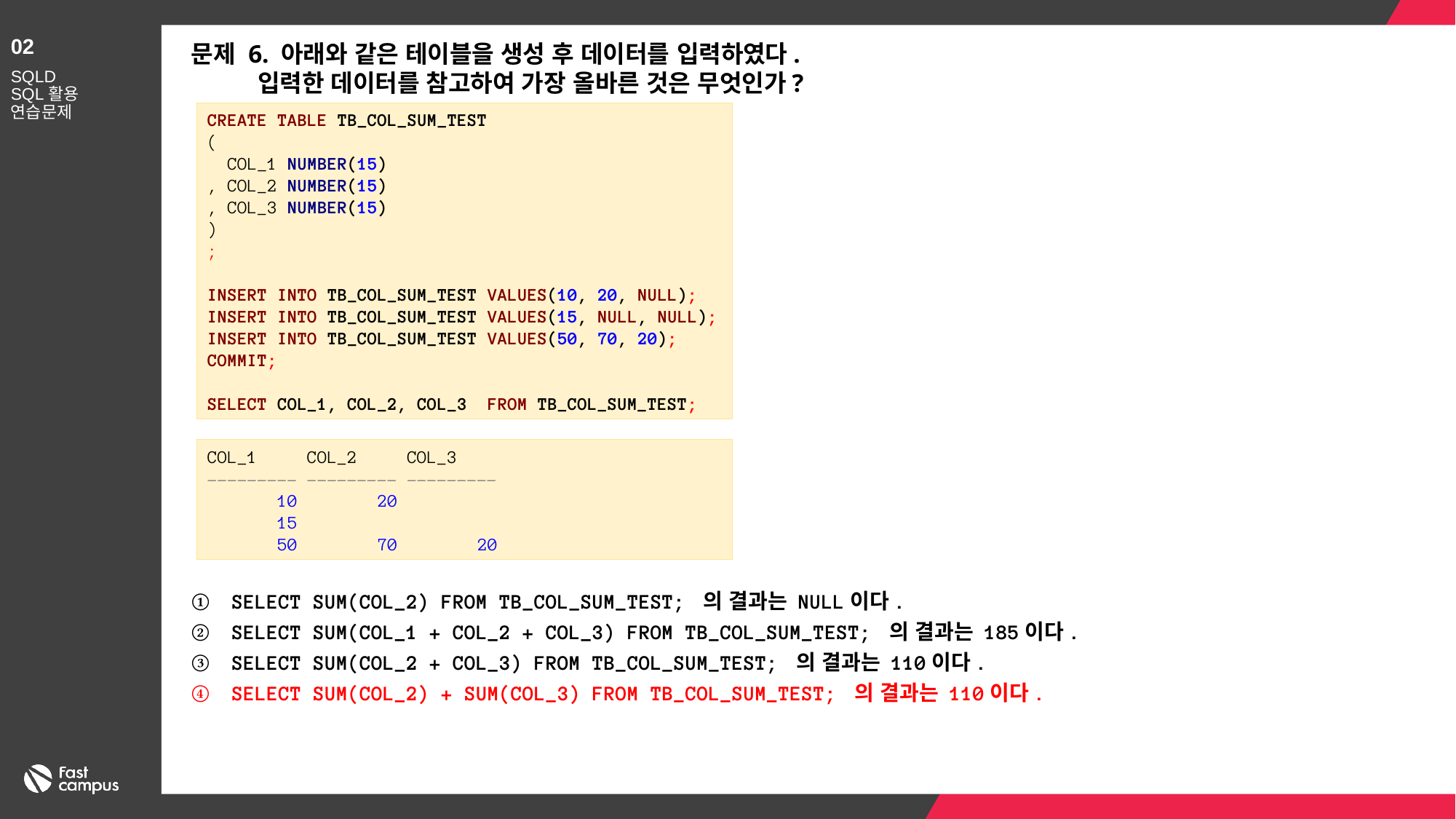

02
문제 6. 아래와 같은 테이블을 생성 후 데이터를 입력하였다.
         입력한 데이터를 참고하여 가장 올바른 것은 무엇인가?
SQLD
SQL활용
연습문제
CREATE TABLE TB_COL_SUM_TEST
(
  COL_1 NUMBER(15)
, COL_2 NUMBER(15)
, COL_3 NUMBER(15)
)
;

INSERT INTO TB_COL_SUM_TEST VALUES(10, 20, NULL);
INSERT INTO TB_COL_SUM_TEST VALUES(15, NULL, NULL);
INSERT INTO TB_COL_SUM_TEST VALUES(50, 70, 20);
COMMIT;

SELECT COL_1, COL_2, COL_3  FROM TB_COL_SUM_TEST;
COL_1     COL_2     COL_3
--------- --------- ---------
       10        20
       15
       50        70        20
SELECT SUM(COL_2) FROM TB_COL_SUM_TEST; 의 결과는 NULL이다.
SELECT SUM(COL_1 + COL_2 + COL_3) FROM TB_COL_SUM_TEST; 의 결과는 185이다.
SELECT SUM(COL_2 + COL_3) FROM TB_COL_SUM_TEST; 의 결과는 110이다.
SELECT SUM(COL_2) + SUM(COL_3) FROM TB_COL_SUM_TEST; 의 결과는 110이다.